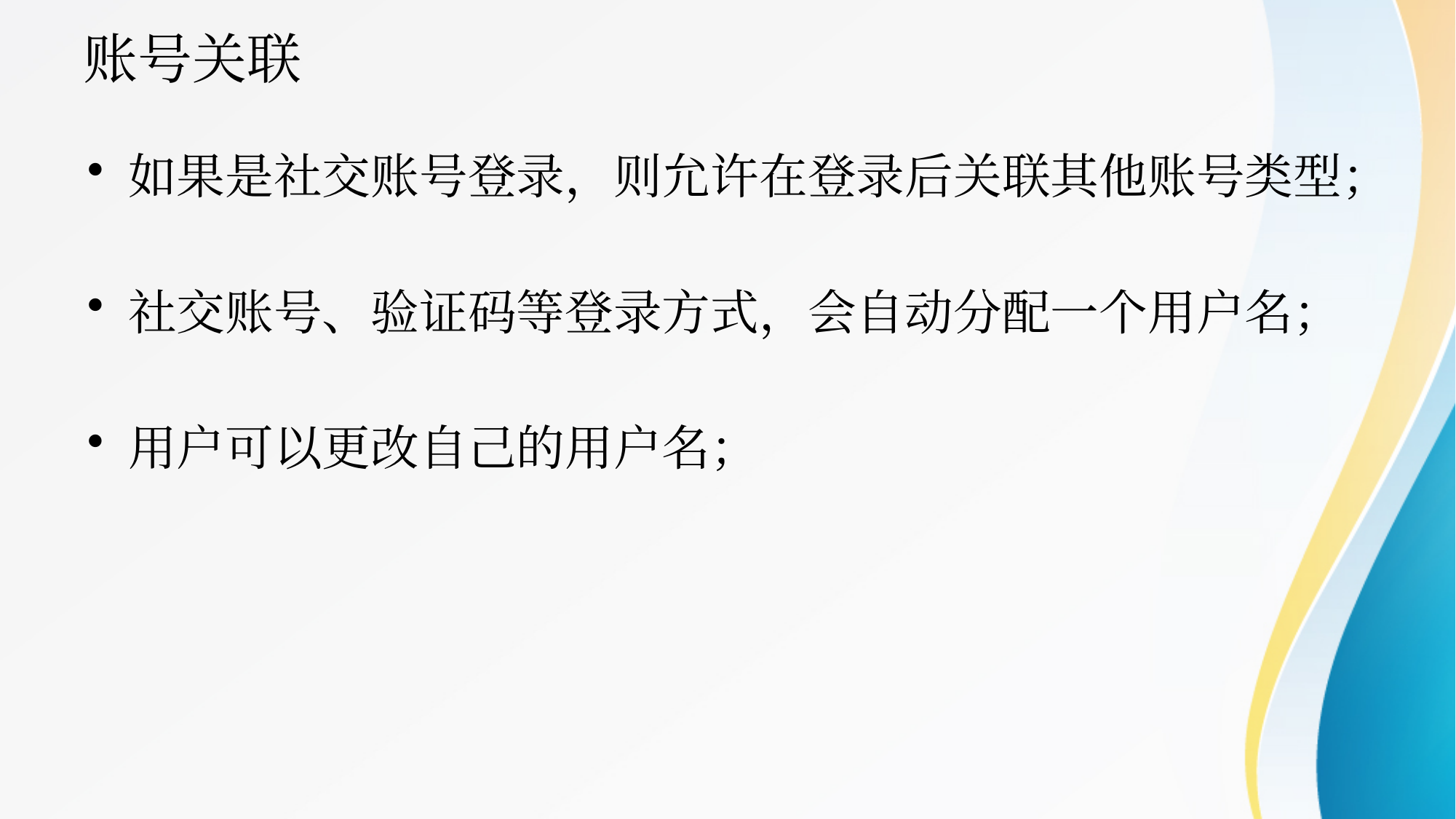

# 账号关联
如果是社交账号登录，则允许在登录后关联其他账号类型；

社交账号、验证码等登录方式，会自动分配一个用户名；

用户可以更改自己的用户名；